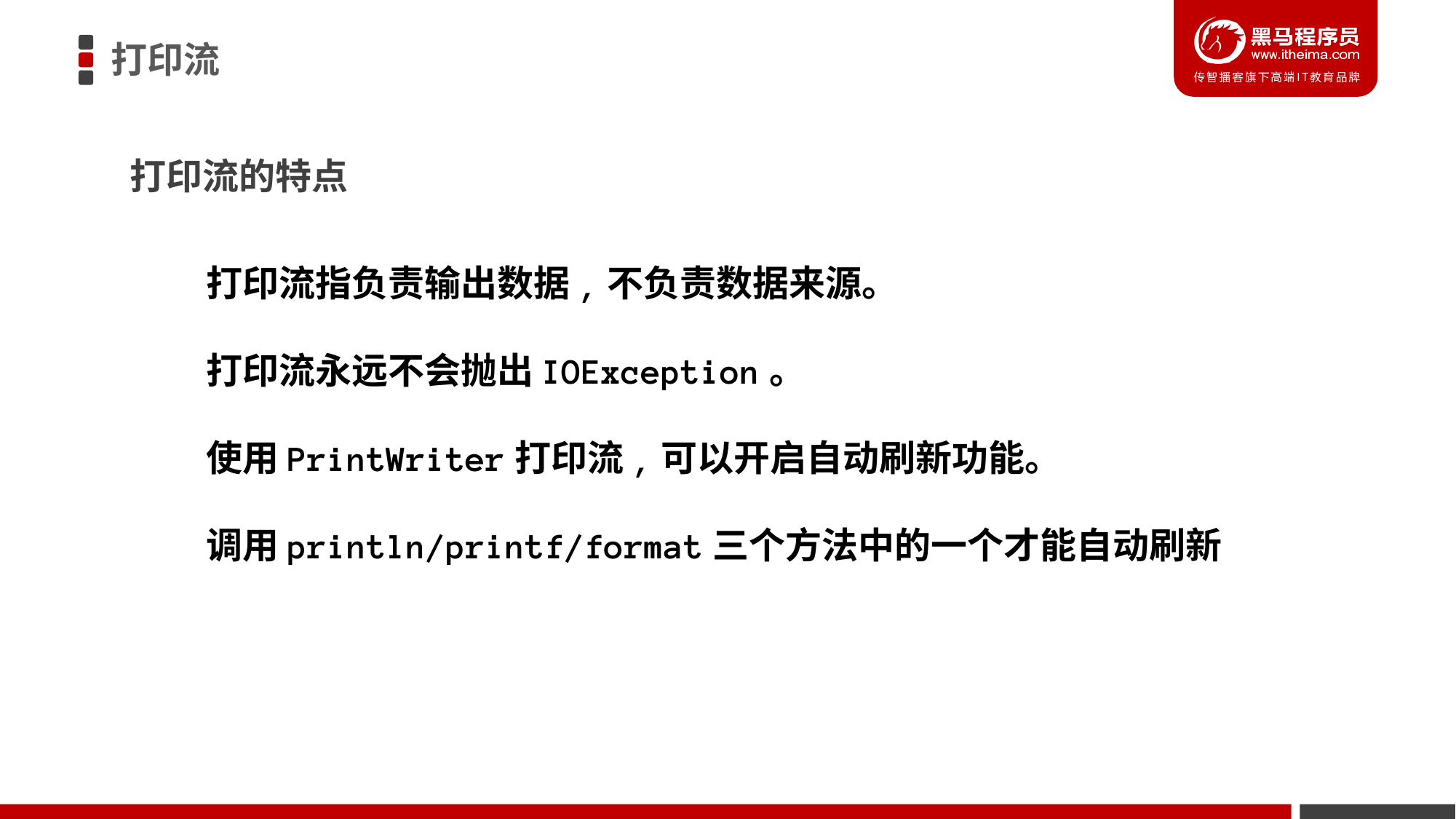

打印流
打印流的特点
打印流指负责输出数据,不负责数据来源。

打印流永远不会抛出IOException。

使用PrintWriter打印流,可以开启自动刷新功能。

调用println/printf/format三个方法中的一个才能自动刷新